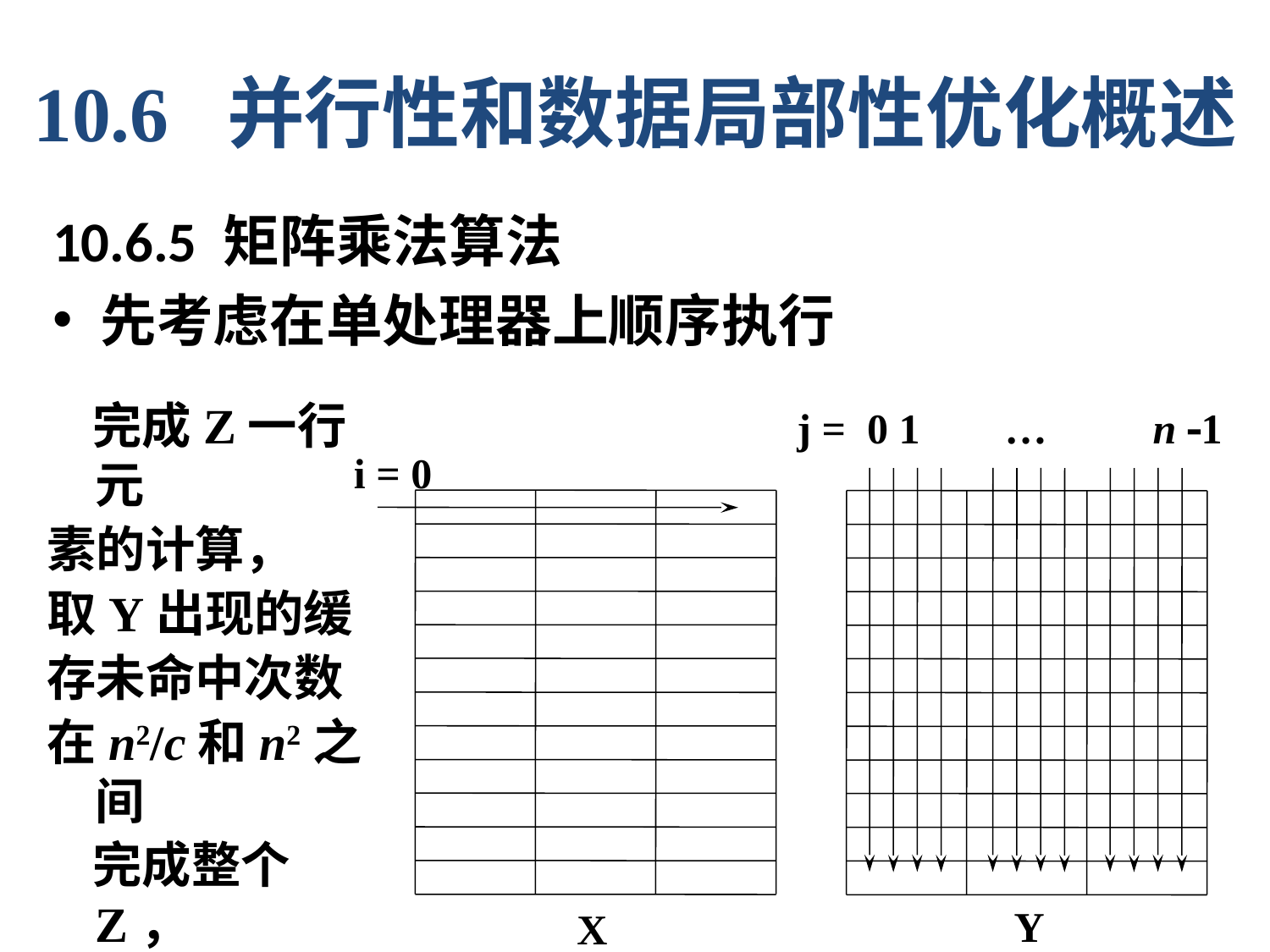

10.6  并行性和数据局部性优化概述
10.6.5 矩阵乘法算法
先考虑在单处理器上顺序执行
   完成Z一行元
素的计算，
取Y出现的缓
存未命中次数
在n2/c和n2之间
   完成整个Z，
Y未命中次数
在n2/c和n3之间
j =  0 1        …          n −1
i = 0

Y
X